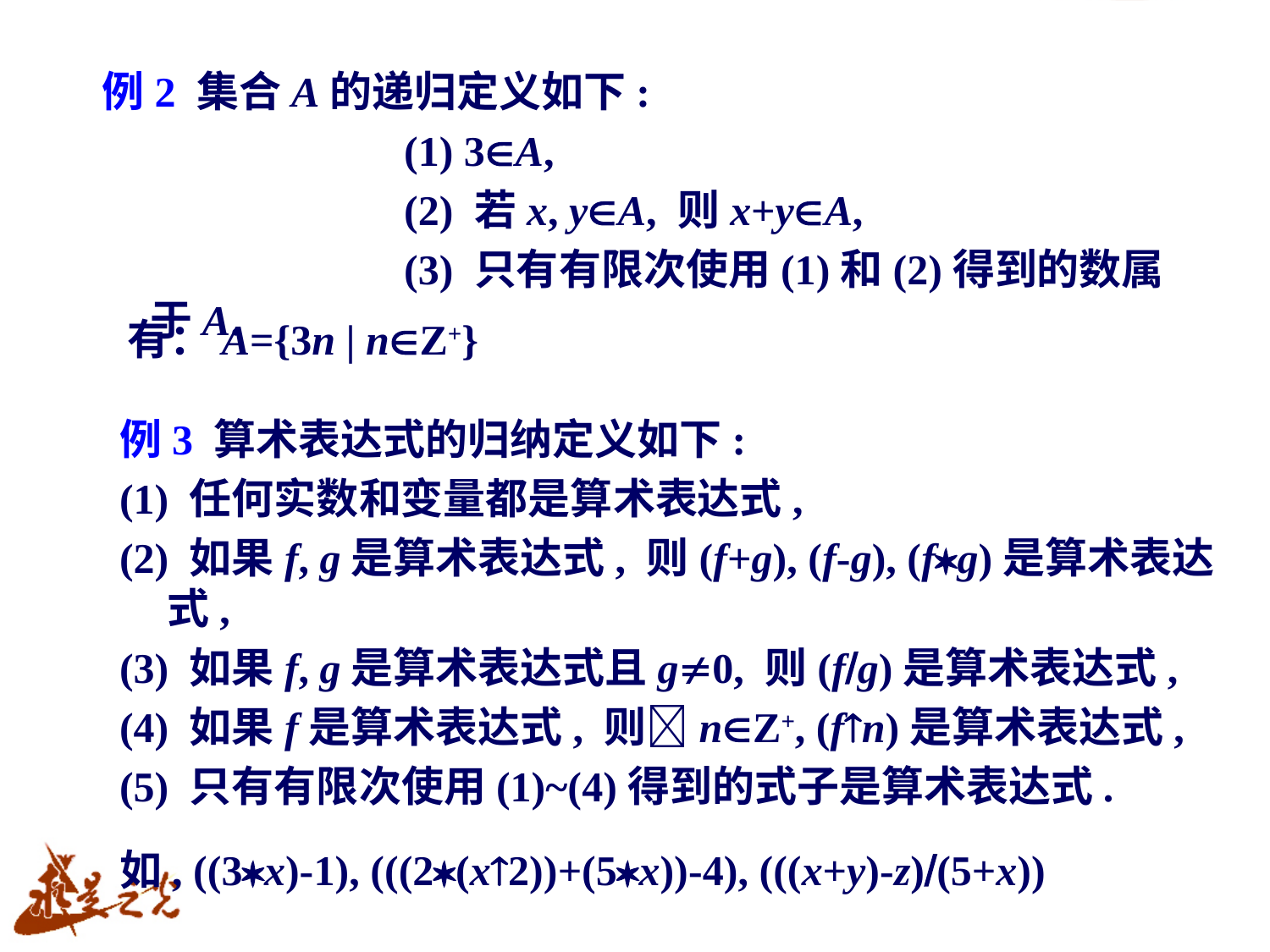

例2 集合A的递归定义如下:
			(1) 3∈A,
			(2) 若x, y∈A, 则x+y∈A,
			(3) 只有有限次使用(1)和(2)得到的数属于A.
	有：A={3n | n∈Z+}
例3 算术表达式的归纳定义如下:
(1) 任何实数和变量都是算术表达式,
(2) 如果f, g是算术表达式, 则(f+g), (f-g), (f∗g)是算术表达式,
(3) 如果f, g是算术表达式且g≠0, 则(f/g)是算术表达式,
(4) 如果f是算术表达式, 则∀n∈Z+, (f↑n)是算术表达式,
(5) 只有有限次使用(1)~(4)得到的式子是算术表达式.

如, ((3∗x)-1), (((2∗(x↑2))+(5∗x))-4), (((x+y)-z)/(5+x))
51